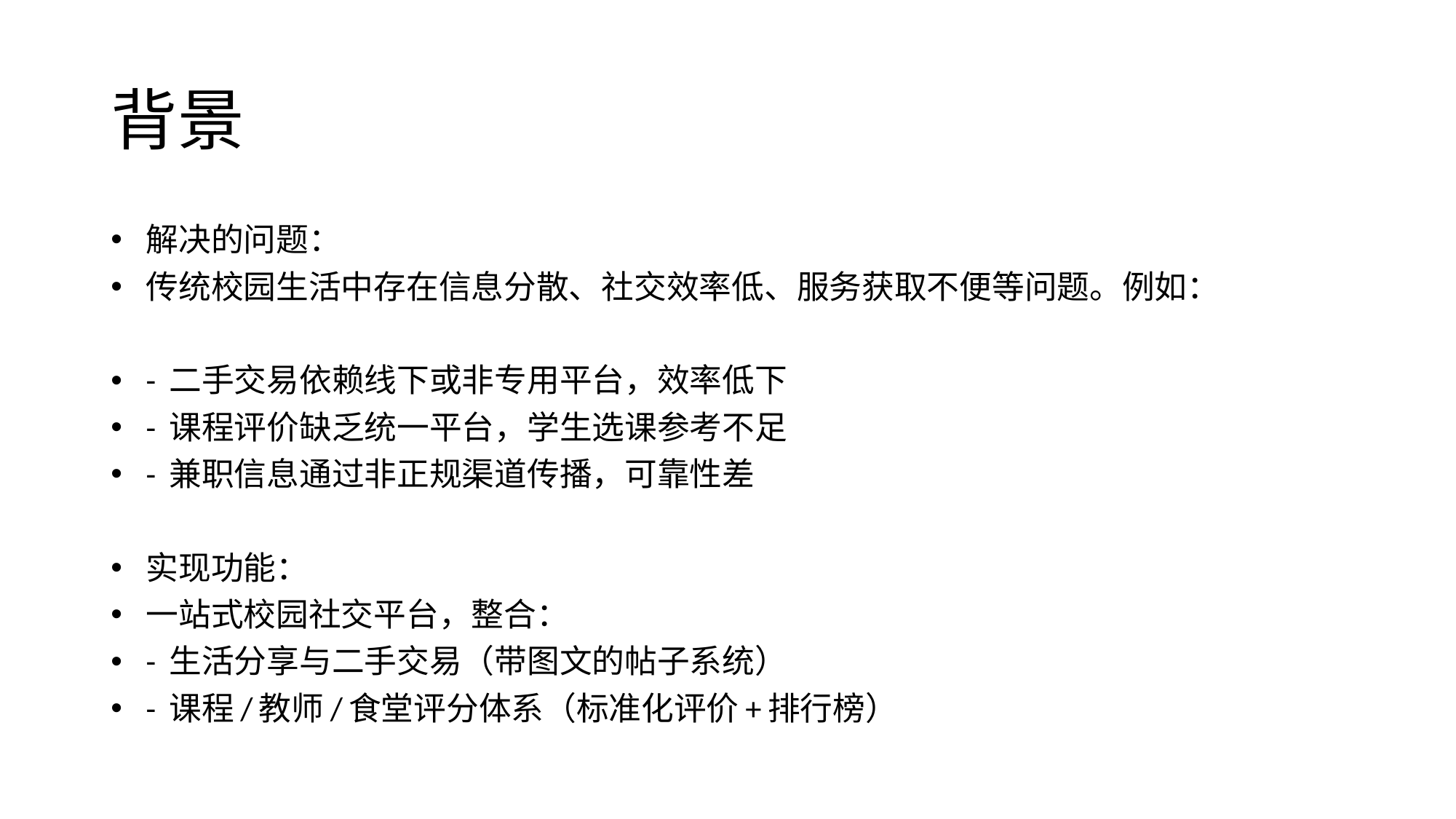

# 背景
解决的问题​​：
传统校园生活中存在信息分散、社交效率低、服务获取不便等问题。例如：

- 二手交易依赖线下或非专用平台，效率低下
- 课程评价缺乏统一平台，学生选课参考不足
- 兼职信息通过非正规渠道传播，可靠性差

实现功能​​：
一站式校园社交平台，整合：
- 生活分享与二手交易（带图文的帖子系统）
- 课程/教师/食堂评分体系（标准化评价+排行榜）